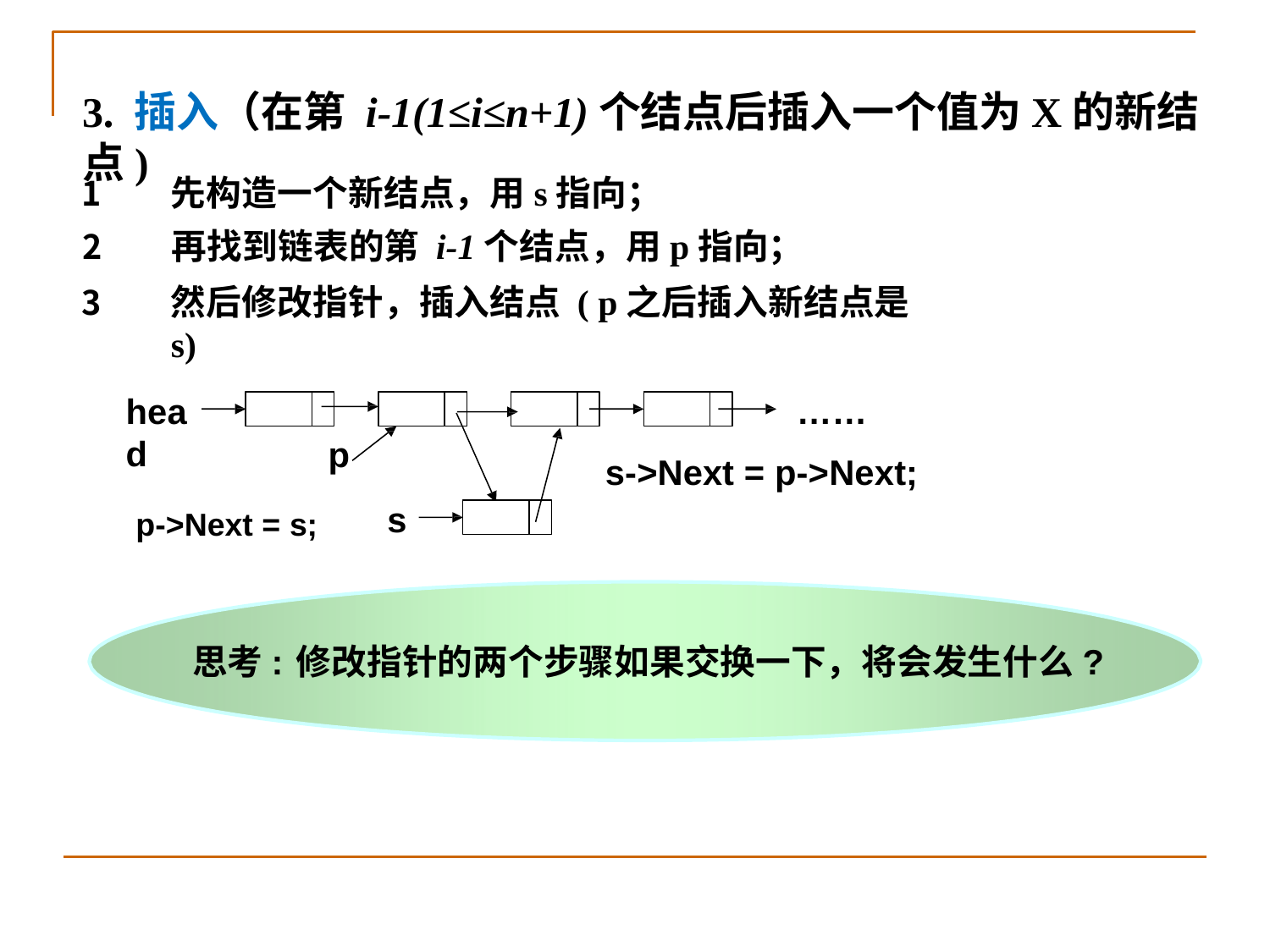

# 3. 插入（在第 i-1(1≤i≤n+1)个结点后插入一个值为X的新结点)
先构造一个新结点，用s指向；
再找到链表的第 i-1个结点，用p指向；
然后修改指针，插入结点( p之后插入新结点是s)
head
……

s->Next = p->Next;
p
s

p->Next = s;

思考:	修改指针的两个步骤如果交换一下，将会发生什么?